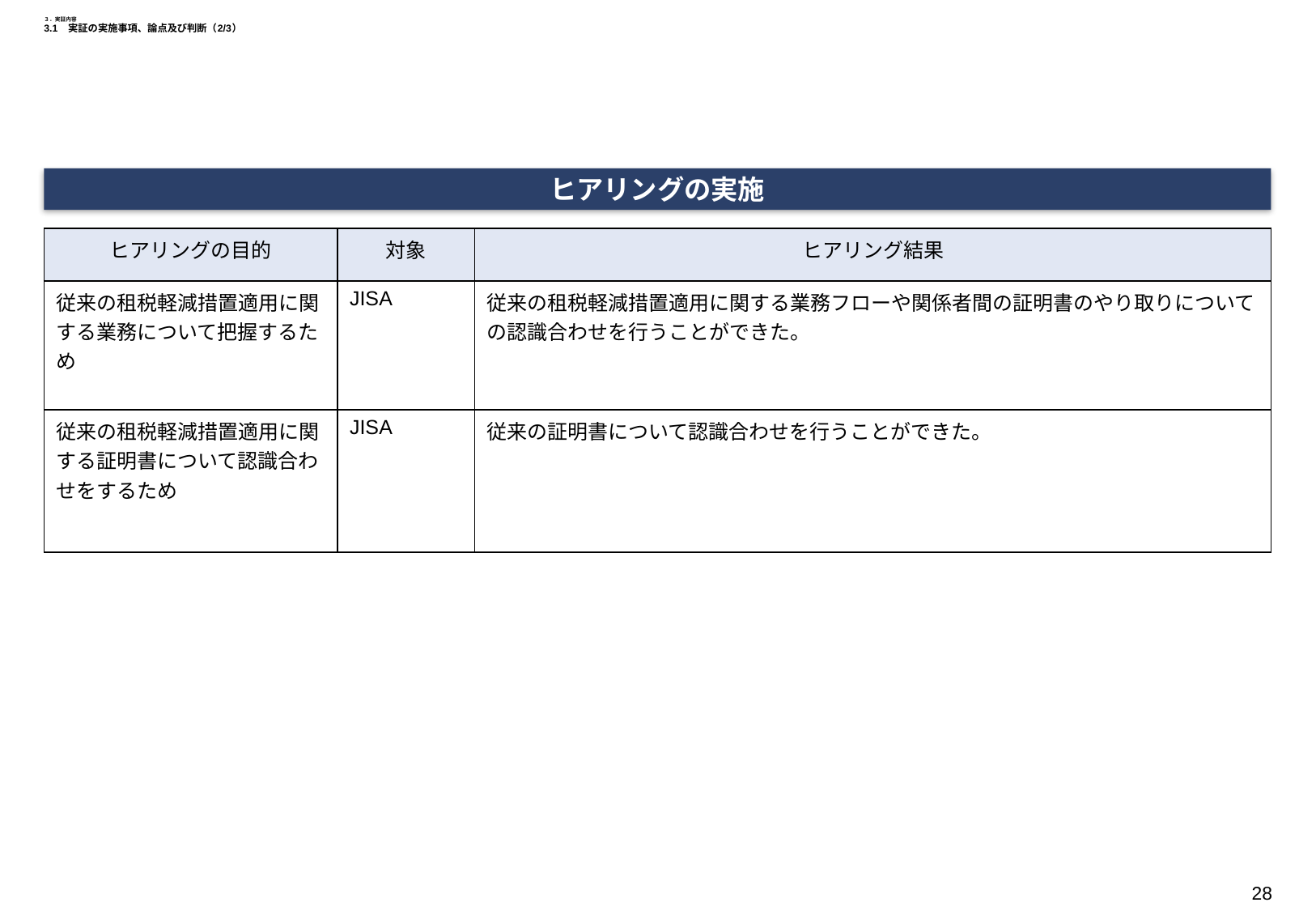

# ３．実証内容 3.1　実証の実施事項、論点及び判断（2/3）
ヒアリングの実施
| ヒアリングの目的 | 対象 | ヒアリング結果 |
| --- | --- | --- |
| 従来の租税軽減措置適用に関する業務について把握するため | JISA | 従来の租税軽減措置適用に関する業務フローや関係者間の証明書のやり取りについての認識合わせを行うことができた。 |
| 従来の租税軽減措置適用に関する証明書について認識合わせをするため | JISA | 従来の証明書について認識合わせを行うことができた。 |